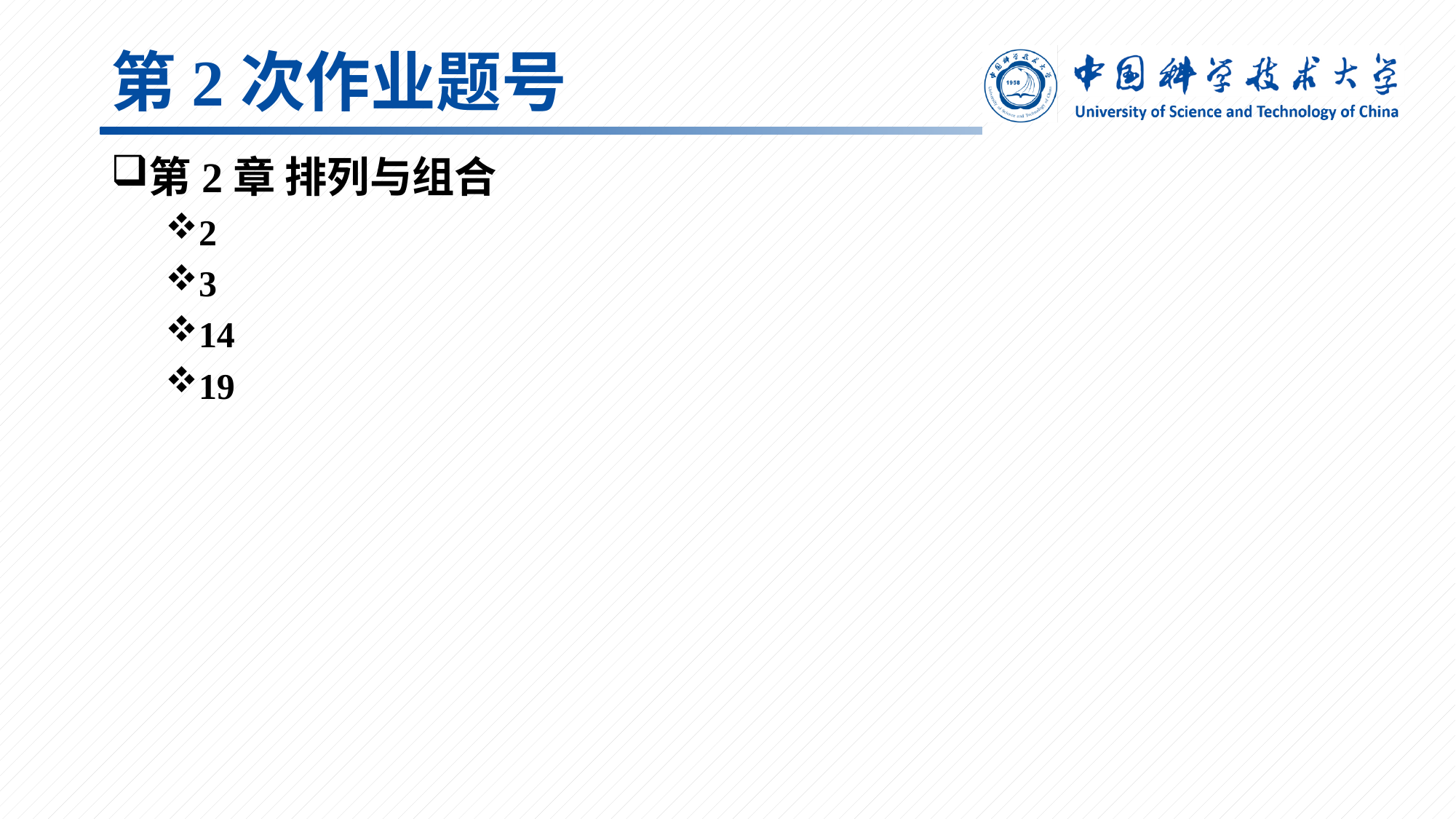

# 第2次作业题号
第2章 排列与组合
2
3
14
19